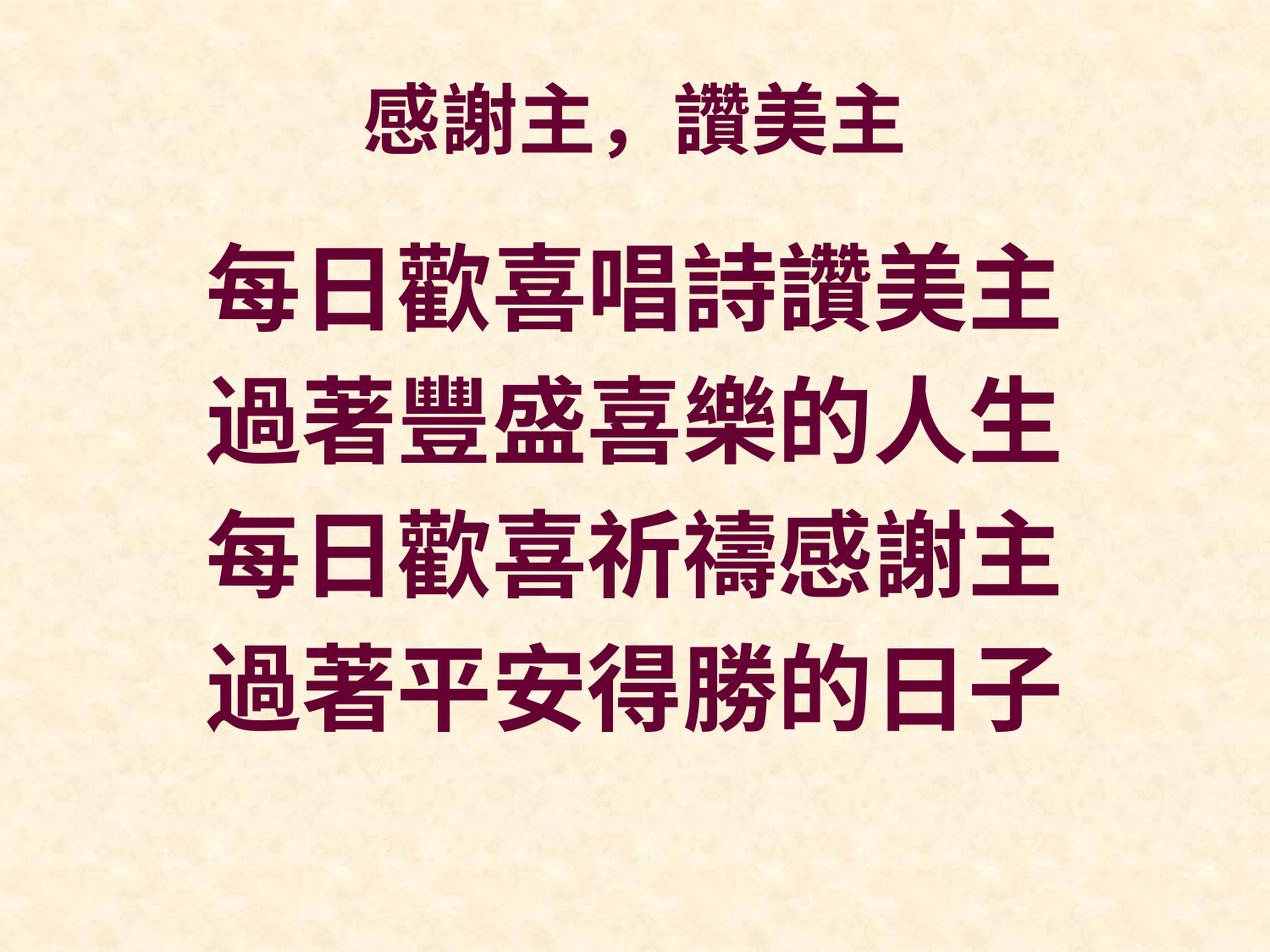

# 感謝主，讚美主
每日歡喜唱詩讚美主
過著豐盛喜樂的人生
每日歡喜祈禱感謝主
過著平安得勝的日子